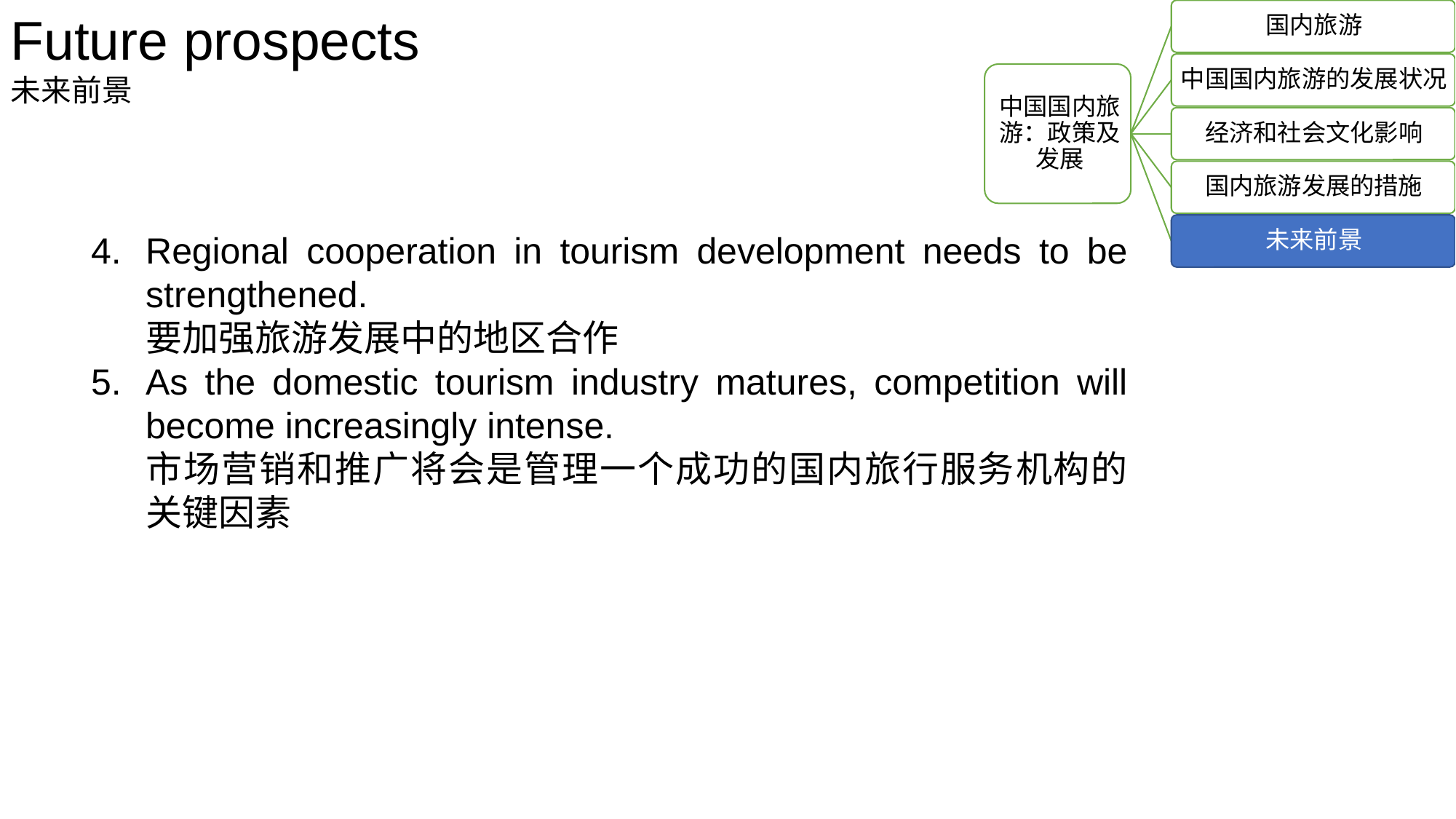

Future prospects
未来前景
中国国内旅游：政策及发展

国内旅游

中国国内旅游的发展状况

经济和社会文化影响

国内旅游发展的措施

未来前景
Regional cooperation in tourism development needs to be strengthened.
要加强旅游发展中的地区合作
As the domestic tourism industry matures, competition will become increasingly intense.
市场营销和推广将会是管理一个成功的国内旅行服务机构的关键因素